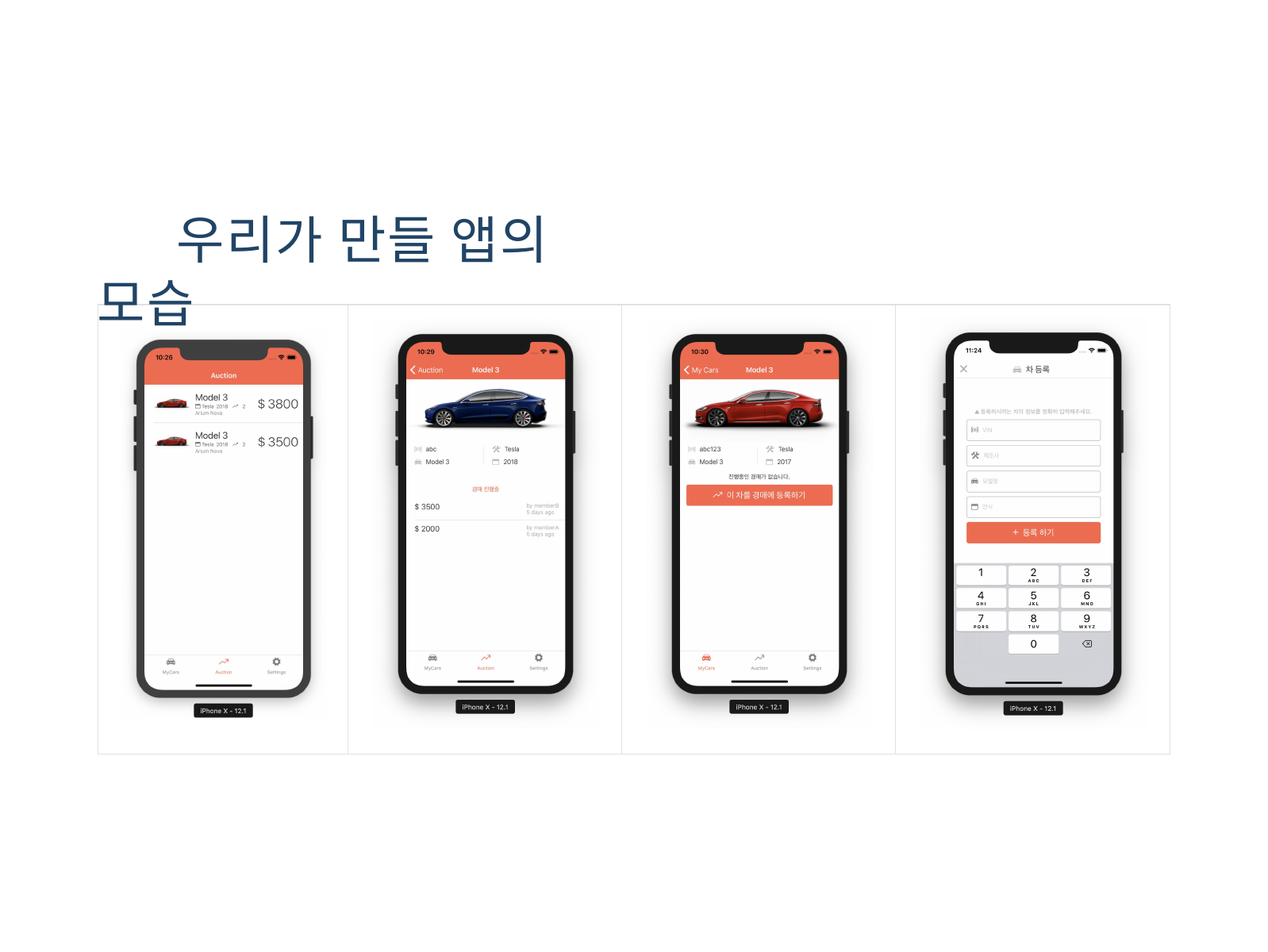

# 우리가 만들 앱의 모습
|  |  |  |  |
| --- | --- | --- | --- |